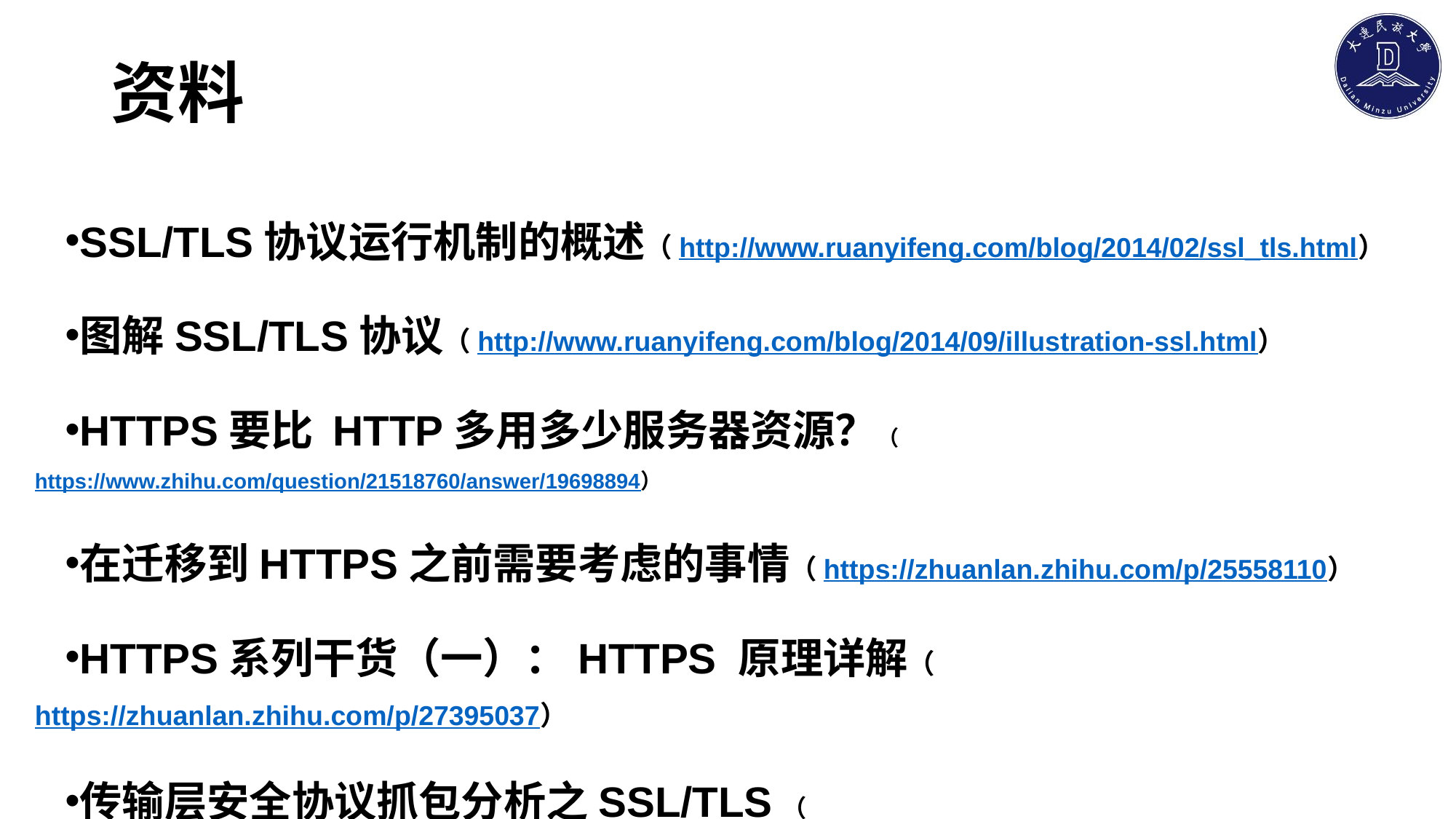

# 资料
SSL/TLS协议运行机制的概述（http://www.ruanyifeng.com/blog/2014/02/ssl_tls.html）
图解SSL/TLS协议（http://www.ruanyifeng.com/blog/2014/09/illustration-ssl.html）
HTTPS要比 HTTP多用多少服务器资源？（https://www.zhihu.com/question/21518760/answer/19698894）
在迁移到HTTPS之前需要考虑的事情（https://zhuanlan.zhihu.com/p/25558110）
HTTPS系列干货（一）：HTTPS 原理详解（https://zhuanlan.zhihu.com/p/27395037）
传输层安全协议抓包分析之SSL/TLS（https://www.freebuf.com/articles/network/116497.html）